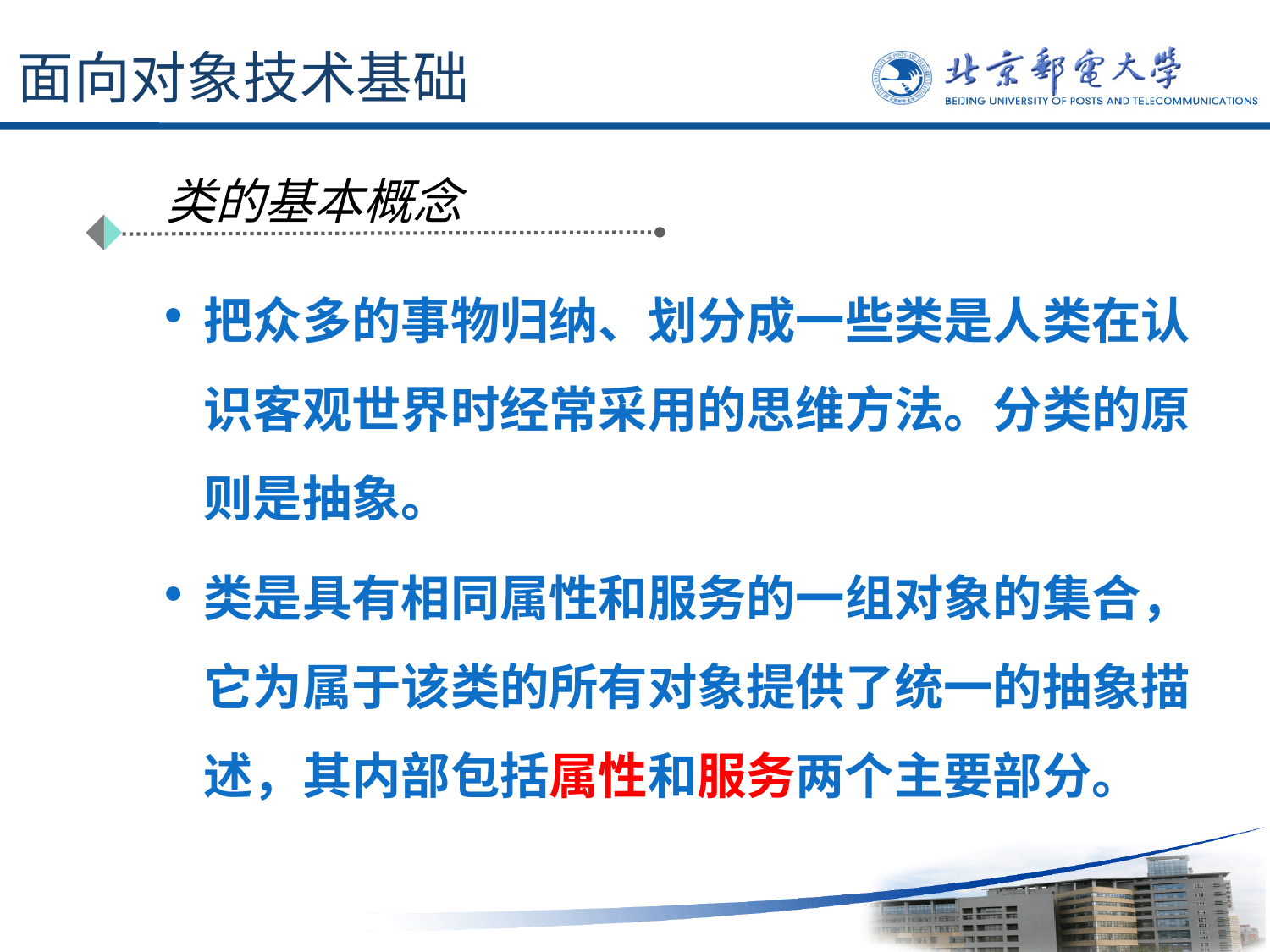

# 面向对象技术基础

类的基本概念

把众多的事物归纳、划分成一些类是人类在认识客观世界时经常采用的思维方法。分类的原则是抽象。
类是具有相同属性和服务的一组对象的集合，它为属于该类的所有对象提供了统一的抽象描述，其内部包括属性和服务两个主要部分。